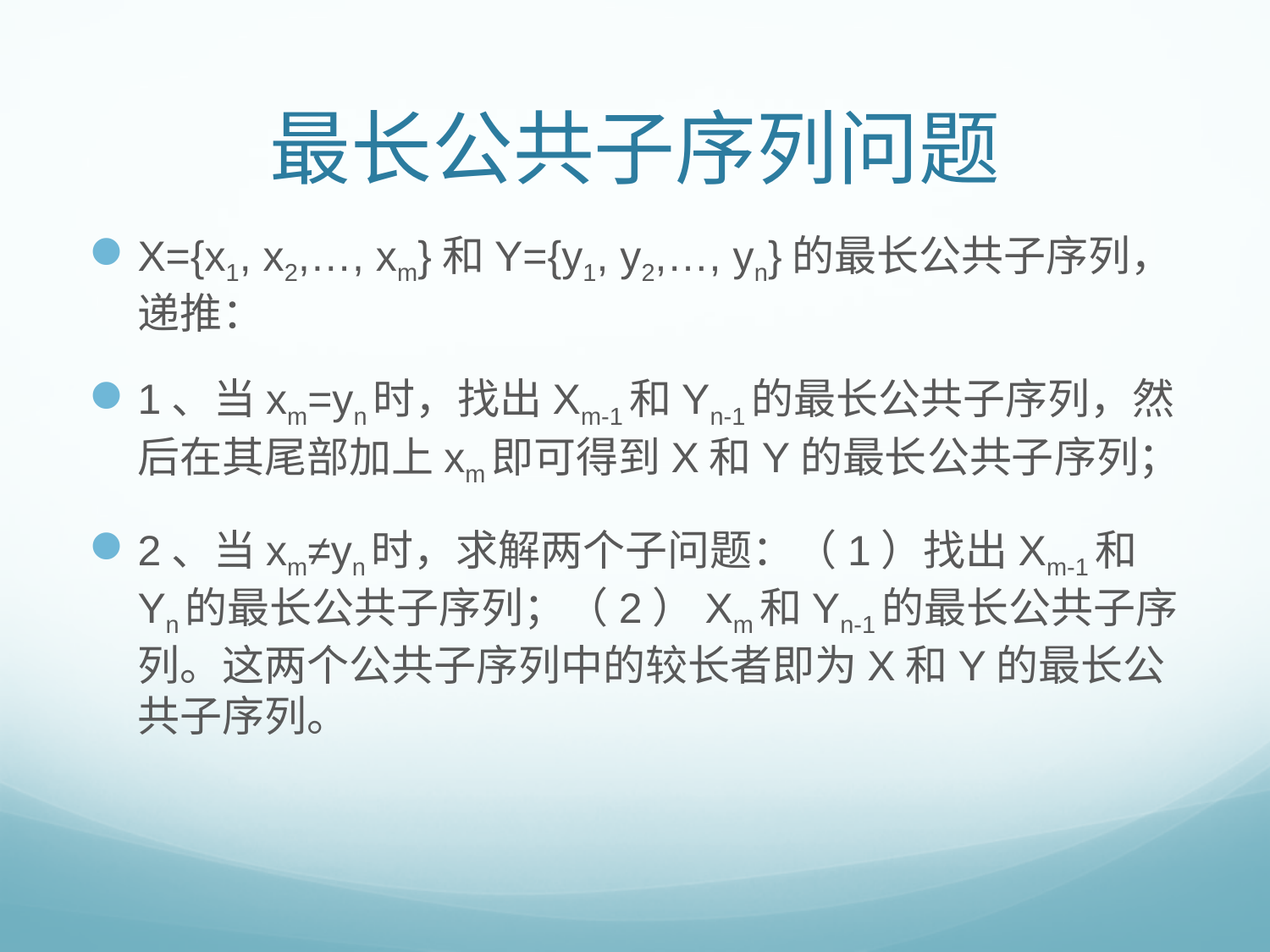

# 最长公共子序列问题
X={x1, x2,…, xm}和Y={y1, y2,…, yn}的最长公共子序列，递推：
1、当xm=yn时，找出Xm-1和Yn-1的最长公共子序列，然后在其尾部加上xm即可得到X和Y的最长公共子序列；
2、当xm≠yn时，求解两个子问题：（1）找出Xm-1和Yn的最长公共子序列；（2）Xm和Yn-1的最长公共子序列。这两个公共子序列中的较长者即为X和Y的最长公共子序列。